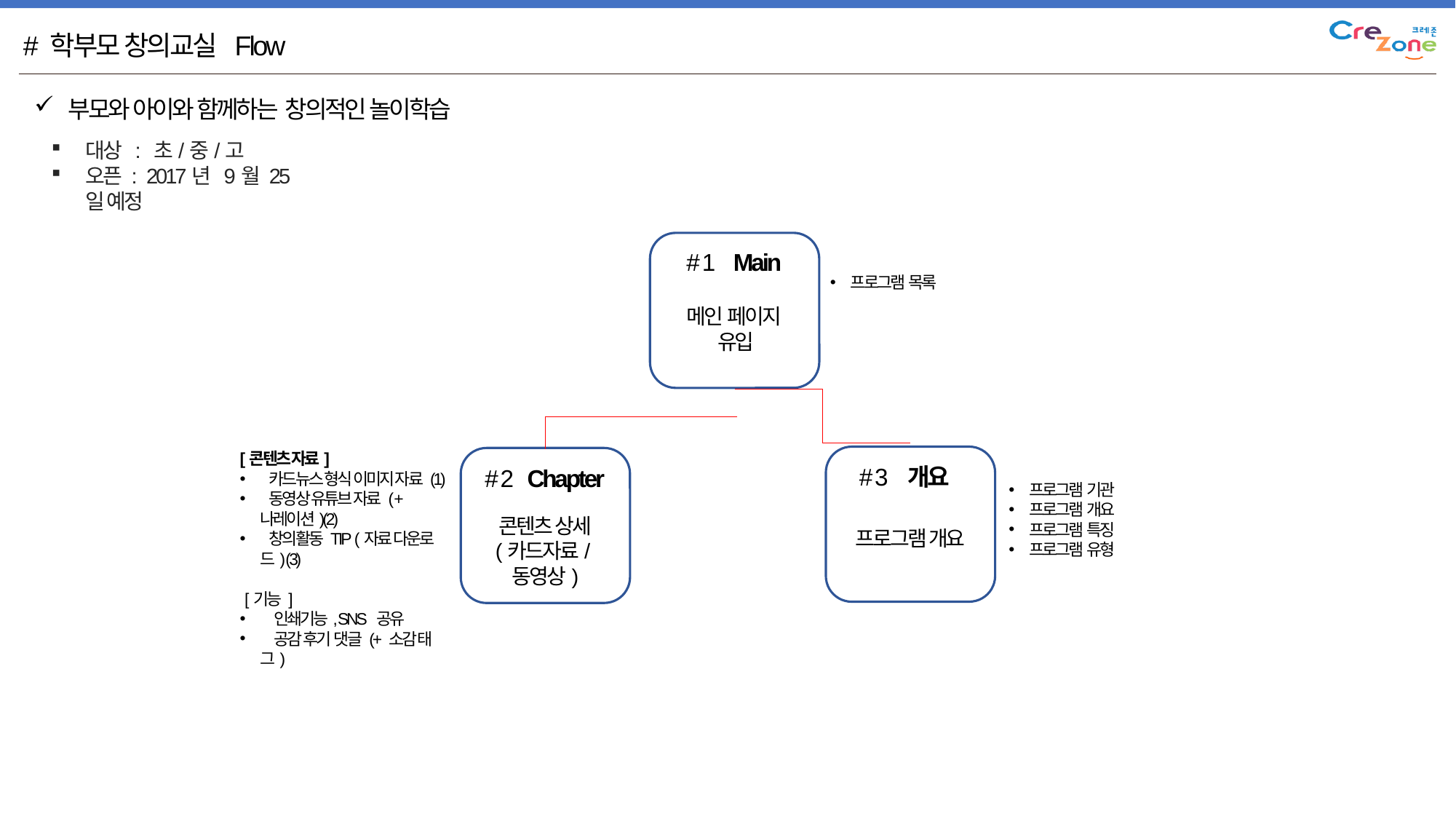

# 학부모 창의교실  Flow
부모와 아이와 함께하는  창의적인 놀이학습
대상  :  초/중/고
오픈 :   2017년  9월 25일 예정

# 1    Main
프로그램  목록
메인 페이지
유입
[콘텐츠 자료]
 카드뉴스 형식 이미지 자료 (1)
 동영상 유튜브 자료 ( + 나레이션)(2)
 창의활동 TIP  (자료 다운로드) (3)

 [기능 ]
   인쇄기능, SNS  공유
   공감 후기  댓글 (+ 소감 태그)

# 3   개요
# 2   Chapter
프로그램  기관
프로그램  개요
프로그램  특징
프로그램  유형
콘텐츠 상세
(카드자료/동영상)
프로그램 개요